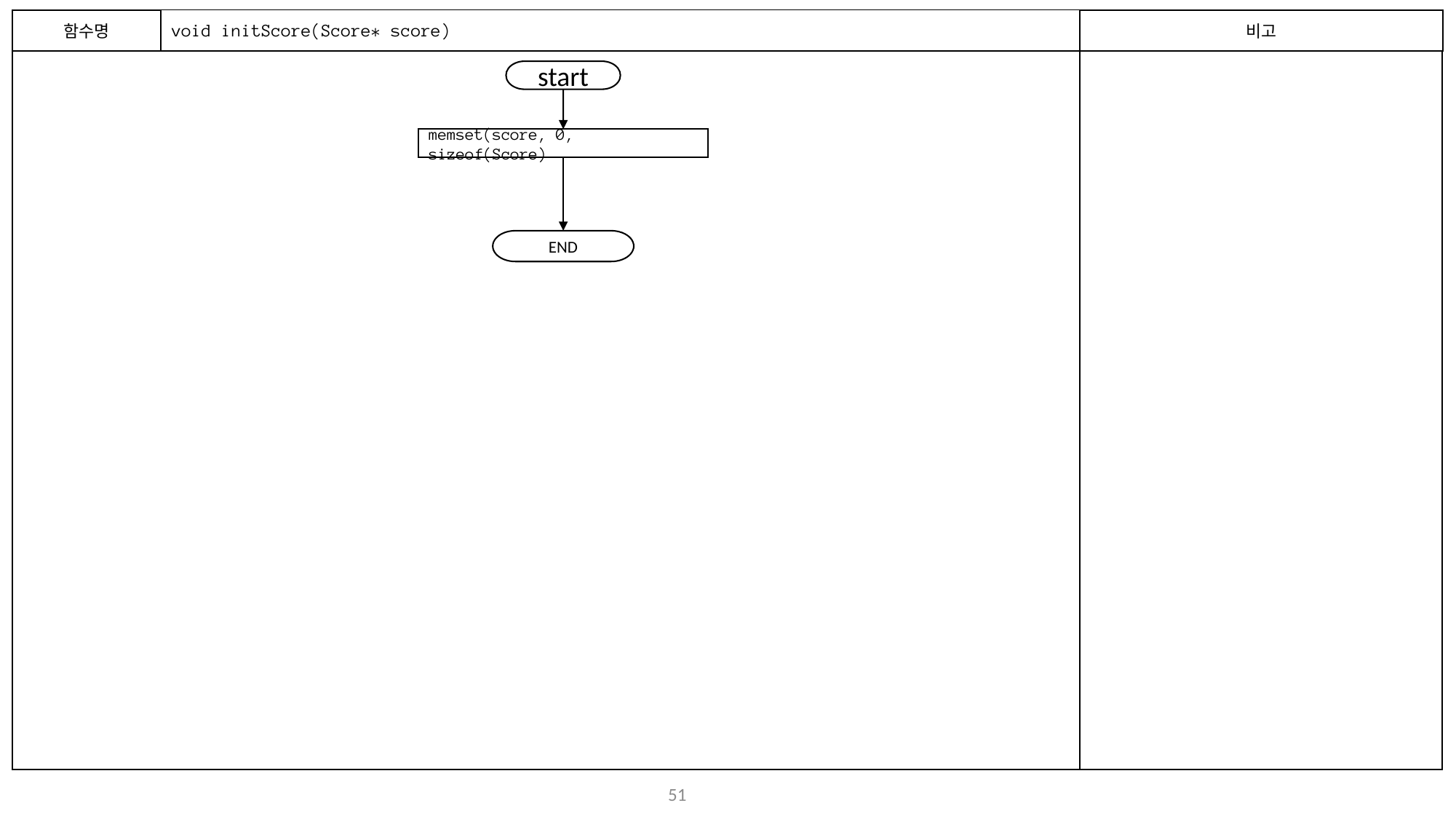

함수명
# void initScore(Score* score)
비고

start
memset(score, 0, sizeof(Score)
END
51